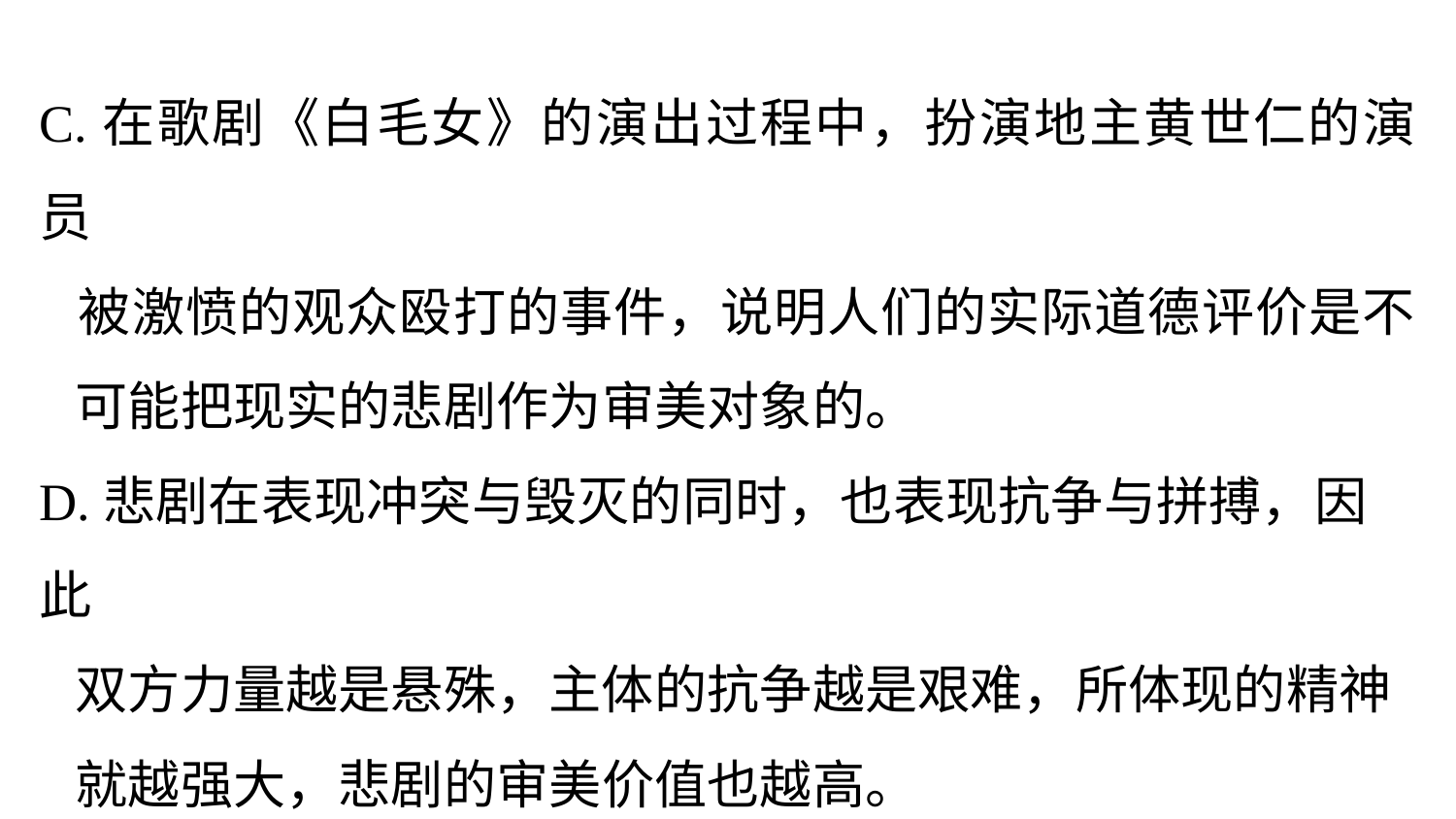

C.在歌剧《白毛女》的演出过程中，扮演地主黄世仁的演员
   被激愤的观众殴打的事件，说明人们的实际道德评价是不
   可能把现实的悲剧作为审美对象的。
D.悲剧在表现冲突与毁灭的同时，也表现抗争与拼搏，因此
   双方力量越是悬殊，主体的抗争越是艰难，所体现的精神
   就越强大，悲剧的审美价值也越高。